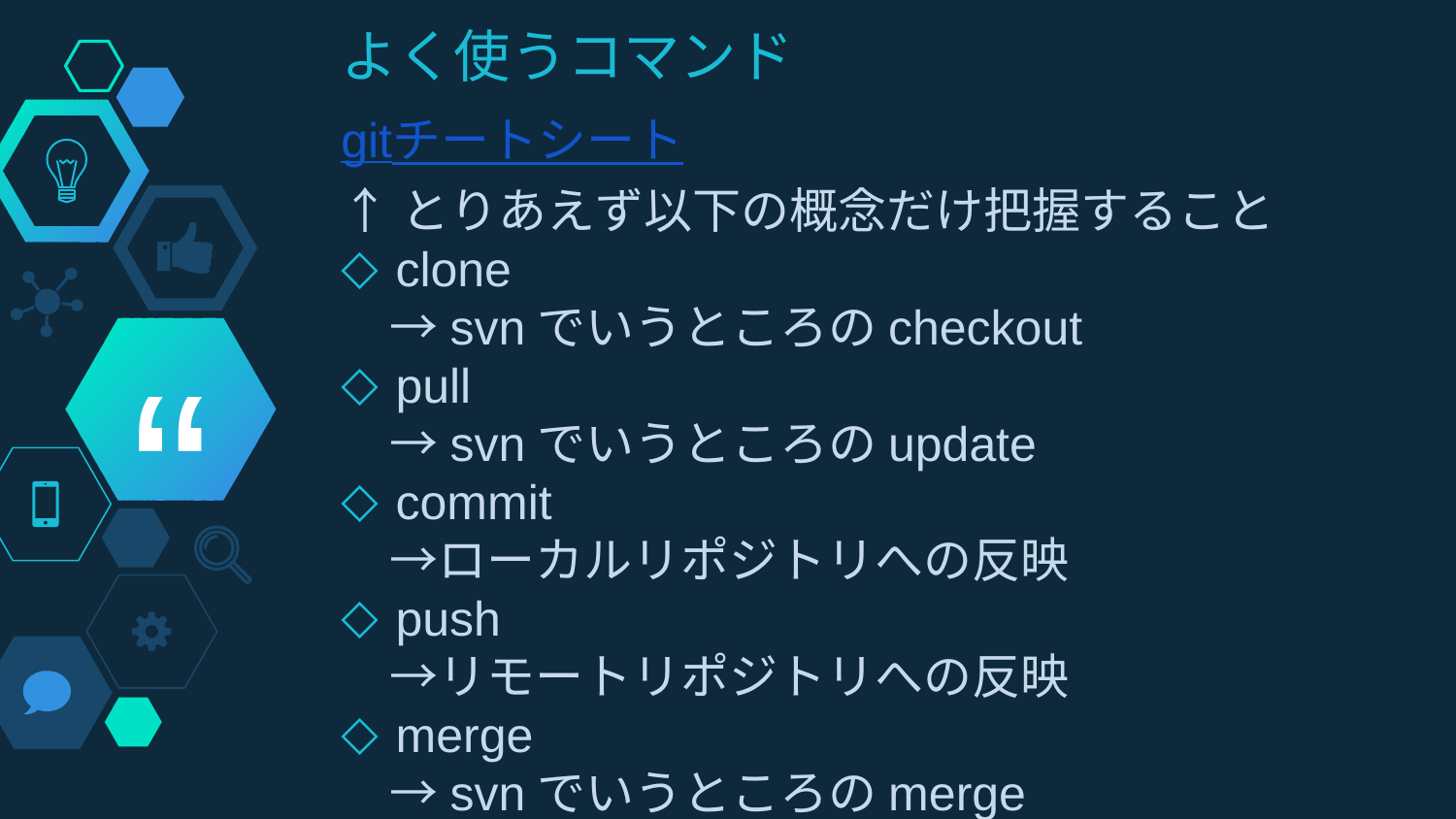

よく使うコマンド
gitチートシート
↑とりあえず以下の概念だけ把握すること
clone
　→svnでいうところのcheckout
pull
　→svnでいうところのupdate
commit
　→ローカルリポジトリへの反映
push
　→リモートリポジトリへの反映
merge
　→svnでいうところのmerge